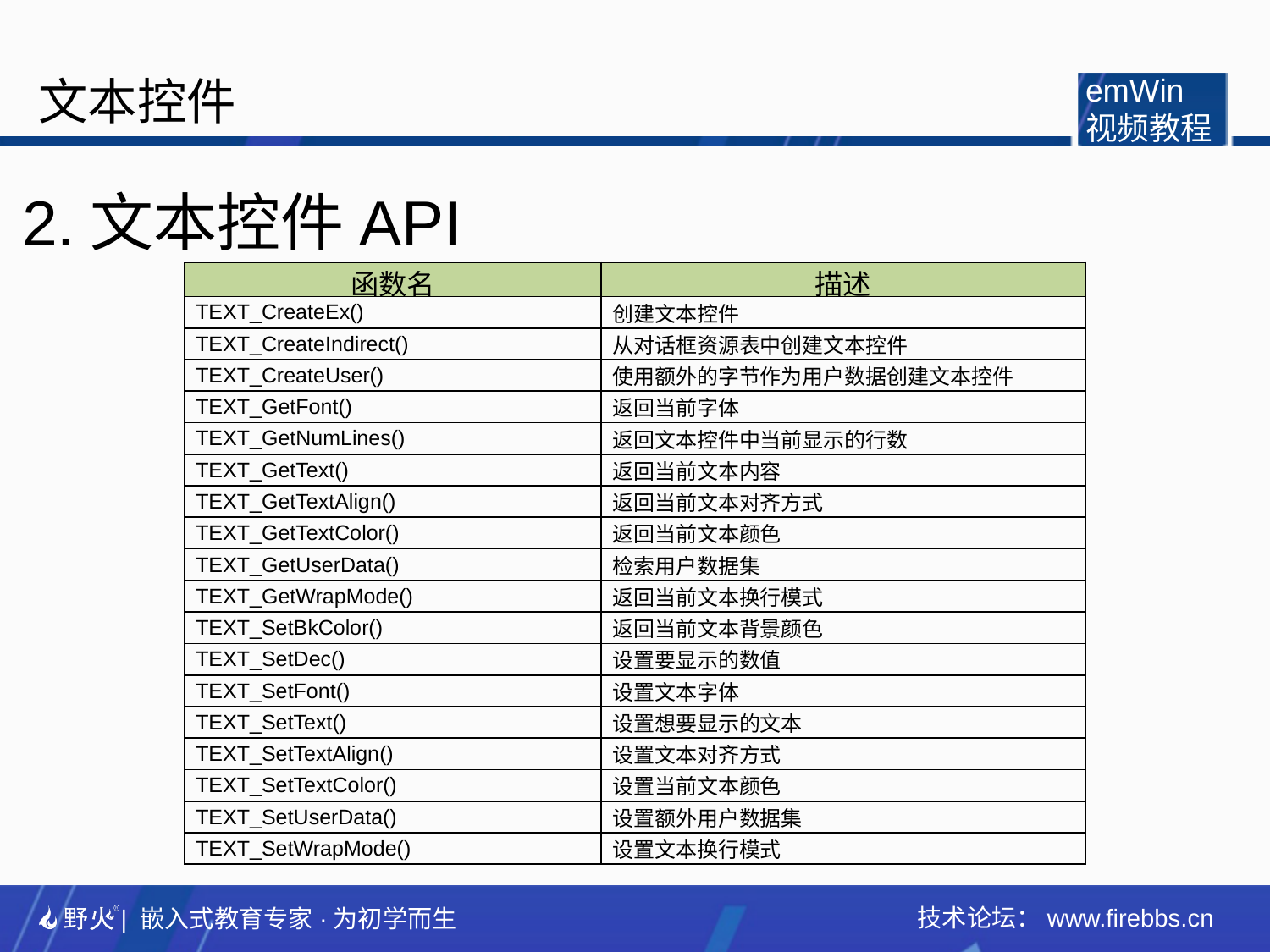

文本控件
emWin
视频教程
2.文本控件API
| 函数名 | 描述 |
| --- | --- |
| TEXT\_CreateEx() | 创建文本控件 |
| TEXT\_CreateIndirect() | 从对话框资源表中创建文本控件 |
| TEXT\_CreateUser() | 使用额外的字节作为用户数据创建文本控件 |
| TEXT\_GetFont() | 返回当前字体 |
| TEXT\_GetNumLines() | 返回文本控件中当前显示的行数 |
| TEXT\_GetText() | 返回当前文本内容 |
| TEXT\_GetTextAlign() | 返回当前文本对齐方式 |
| TEXT\_GetTextColor() | 返回当前文本颜色 |
| TEXT\_GetUserData() | 检索用户数据集 |
| TEXT\_GetWrapMode() | 返回当前文本换行模式 |
| TEXT\_SetBkColor() | 返回当前文本背景颜色 |
| TEXT\_SetDec() | 设置要显示的数值 |
| TEXT\_SetFont() | 设置文本字体 |
| TEXT\_SetText() | 设置想要显示的文本 |
| TEXT\_SetTextAlign() | 设置文本对齐方式 |
| TEXT\_SetTextColor() | 设置当前文本颜色 |
| TEXT\_SetUserData() | 设置额外用户数据集 |
| TEXT\_SetWrapMode() | 设置文本换行模式 |